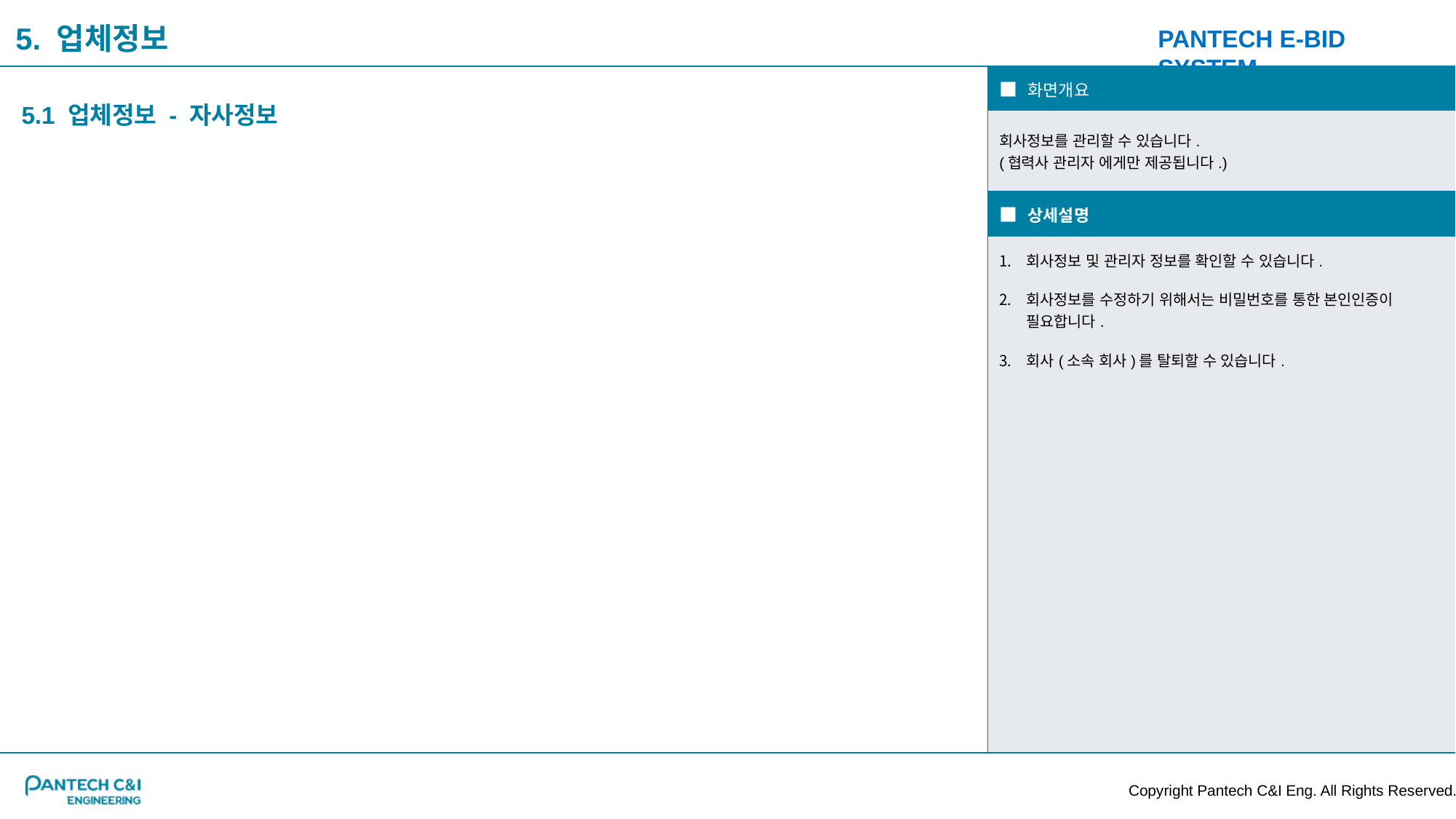

5. 업체정보
| ■ 화면개요 |
| --- |
| 회사정보를 관리할 수 있습니다. (협력사 관리자 에게만 제공됩니다.) |
| ■ 상세설명 |
| 회사정보 및 관리자 정보를 확인할 수 있습니다. 회사정보를 수정하기 위해서는 비밀번호를 통한 본인인증이 필요합니다. 회사(소속 회사)를 탈퇴할 수 있습니다. |
5.1 업체정보 - 자사정보